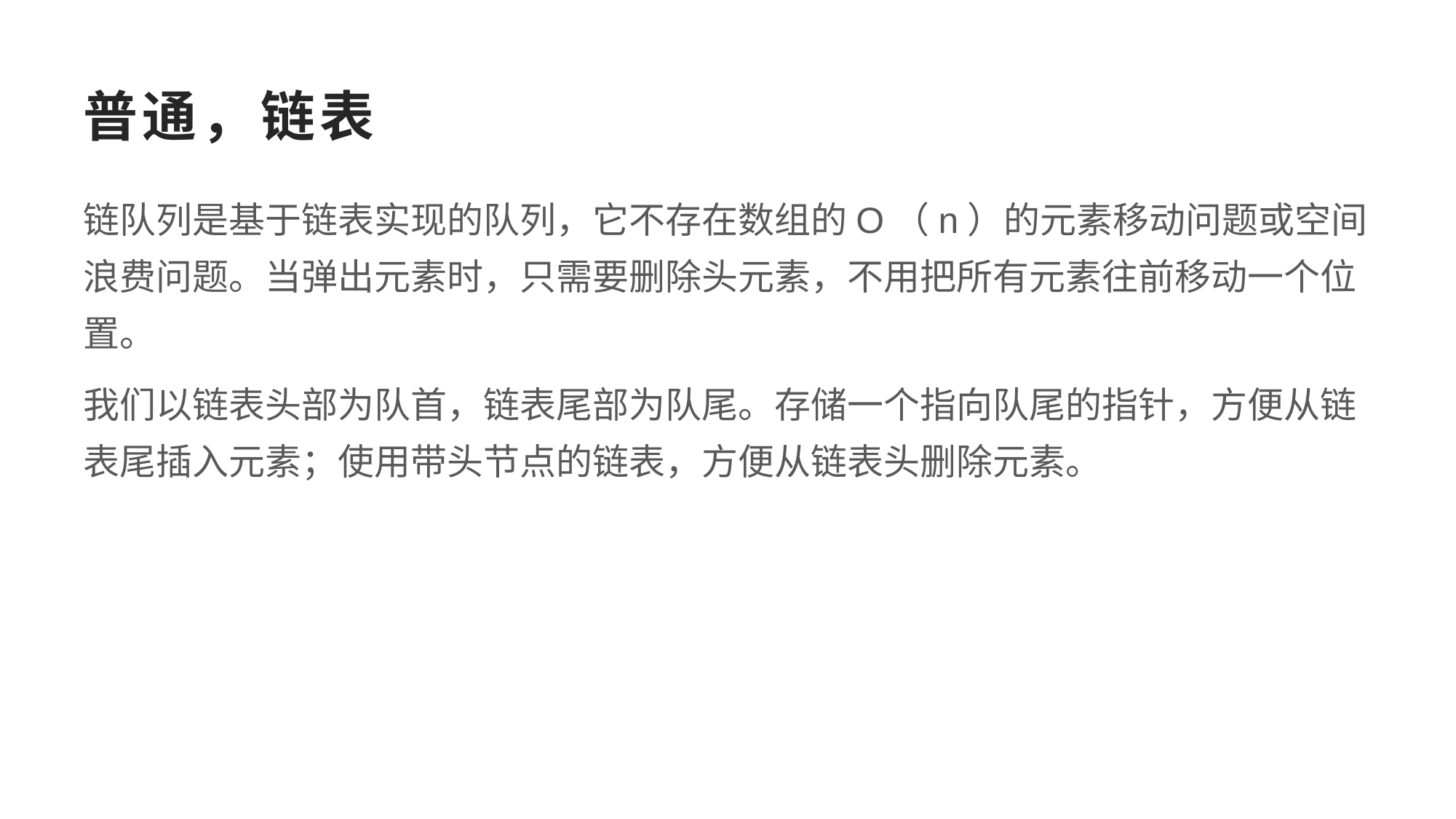

# 普通，链表
链队列是基于链表实现的队列，它不存在数组的O（n）的元素移动问题或空间浪费问题。当弹出元素时，只需要删除头元素，不用把所有元素往前移动一个位置。
我们以链表头部为队首，链表尾部为队尾。存储一个指向队尾的指针，方便从链表尾插入元素；使用带头节点的链表，方便从链表头删除元素。